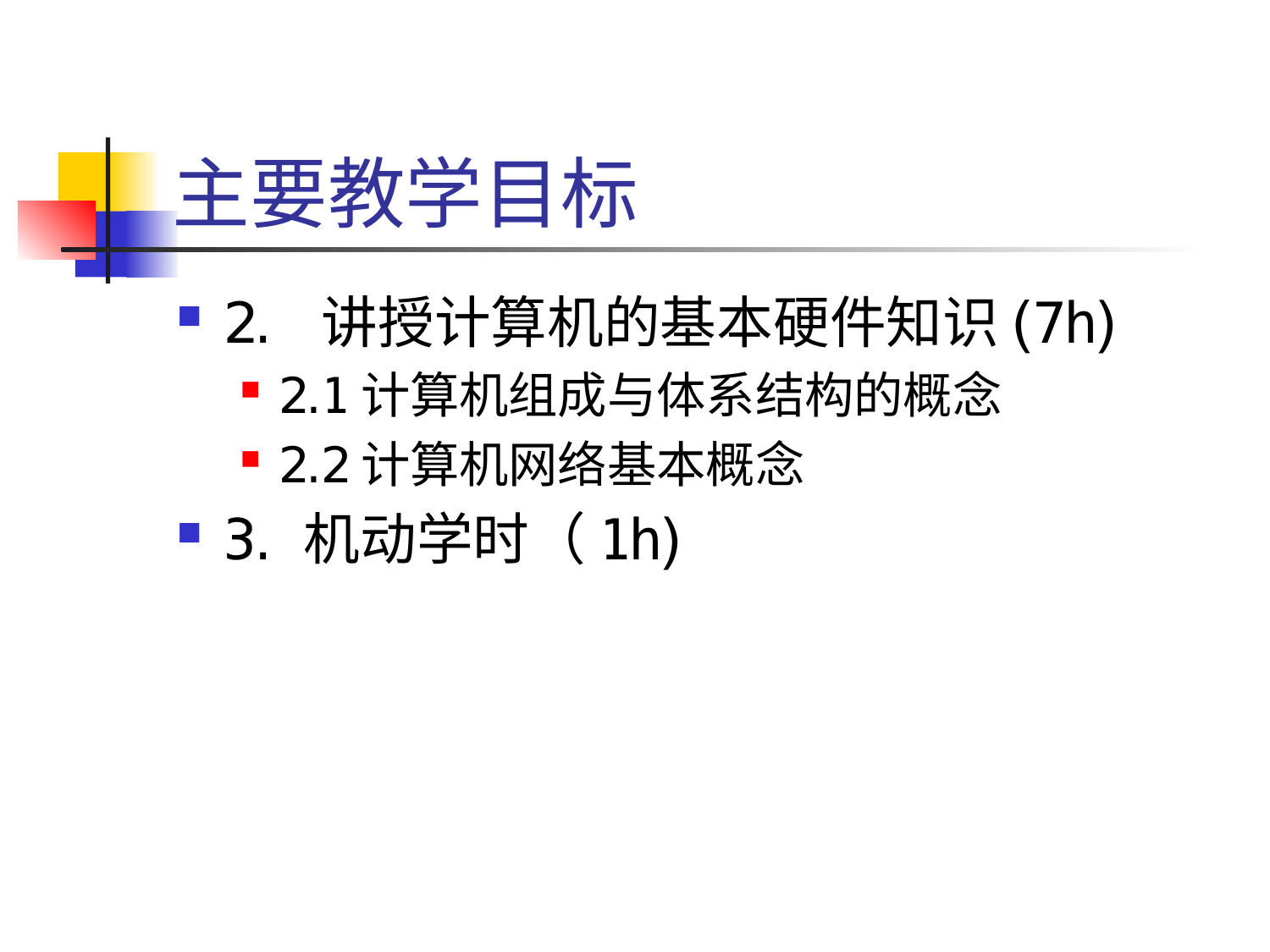

# 主要教学目标
2.  讲授计算机的基本硬件知识(7h)
2.1计算机组成与体系结构的概念
2.2计算机网络基本概念
3. 机动学时（1h)